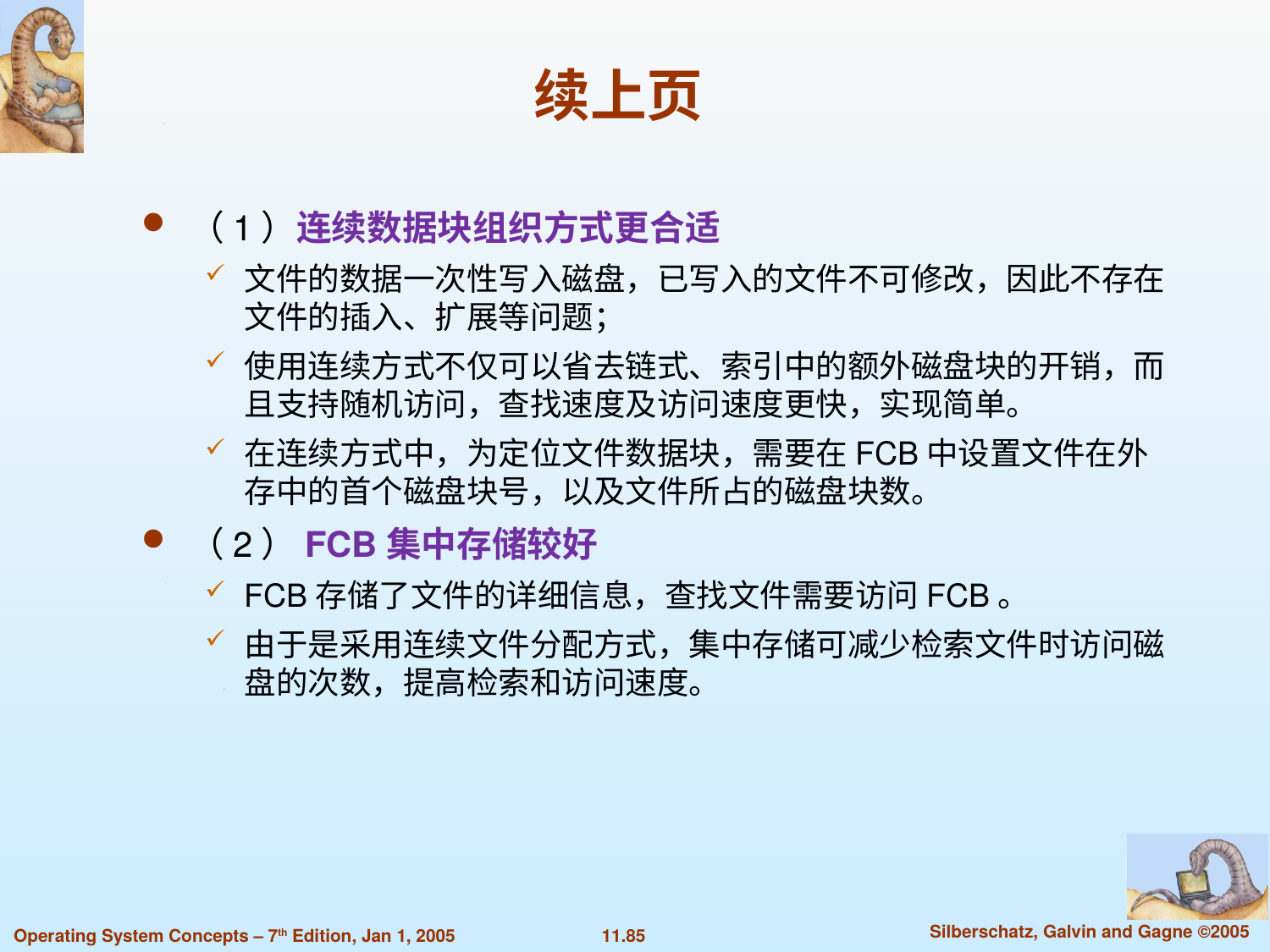

续上页
（1）连续数据块组织方式更合适
文件的数据一次性写入磁盘，已写入的文件不可修改，因此不存在文件的插入、扩展等问题；
使用连续方式不仅可以省去链式、索引中的额外磁盘块的开销，而且支持随机访问，查找速度及访问速度更快，实现简单。
在连续方式中，为定位文件数据块，需要在FCB中设置文件在外存中的首个磁盘块号，以及文件所占的磁盘块数。
（2）FCB集中存储较好
FCB存储了文件的详细信息，查找文件需要访问FCB。
由于是采用连续文件分配方式，集中存储可减少检索文件时访问磁盘的次数，提高检索和访问速度。